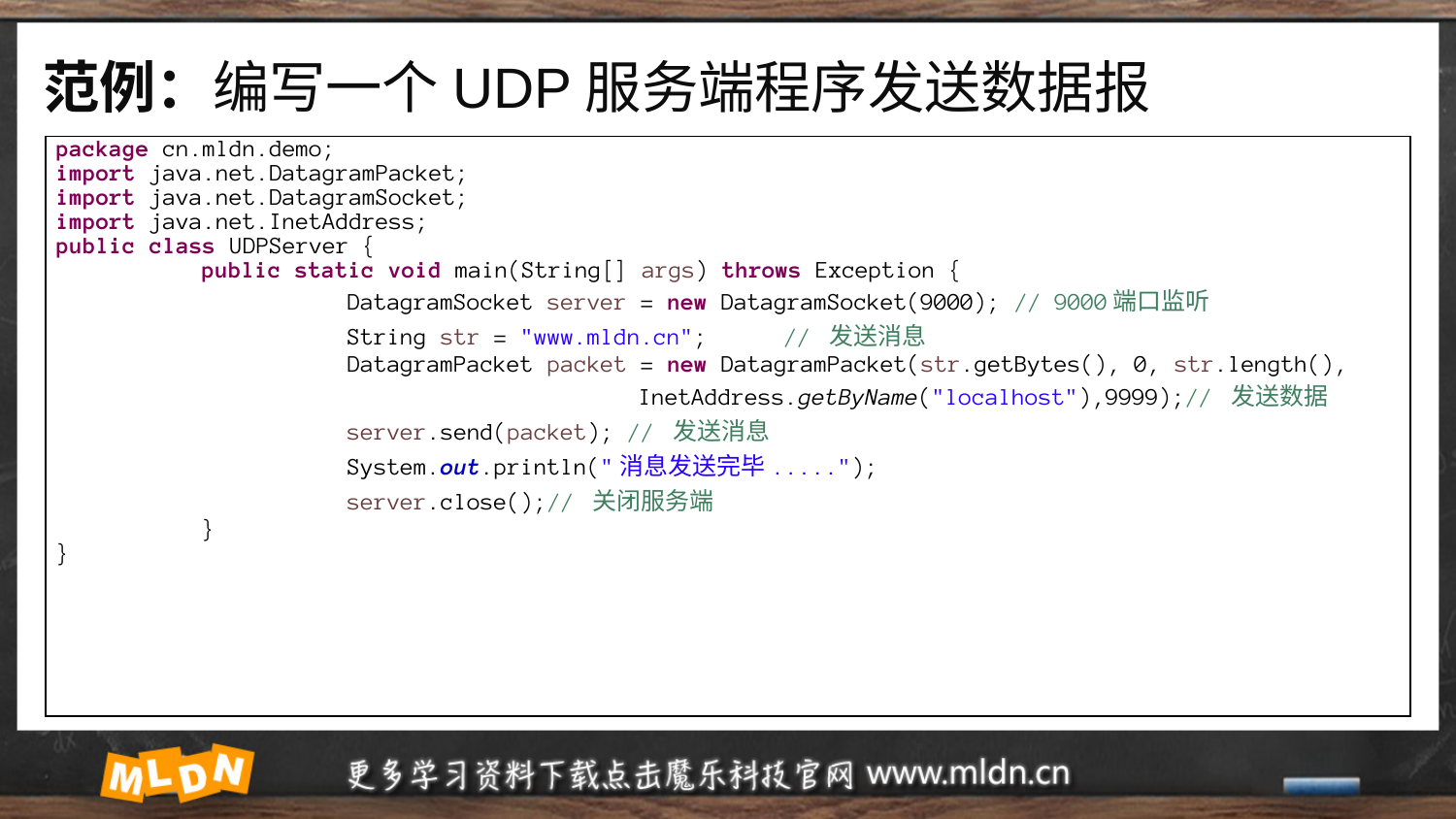

# 范例：编写一个UDP服务端程序发送数据报
| package cn.mldn.demo; import java.net.DatagramPacket; import java.net.DatagramSocket; import java.net.InetAddress; public class UDPServer { public static void main(String[] args) throws Exception { DatagramSocket server = new DatagramSocket(9000); // 9000端口监听 String str = "www.mldn.cn"; // 发送消息 DatagramPacket packet = new DatagramPacket(str.getBytes(), 0, str.length(), InetAddress.getByName("localhost"),9999);// 发送数据 server.send(packet); // 发送消息 System.out.println("消息发送完毕....."); server.close();// 关闭服务端 } } |
| --- |